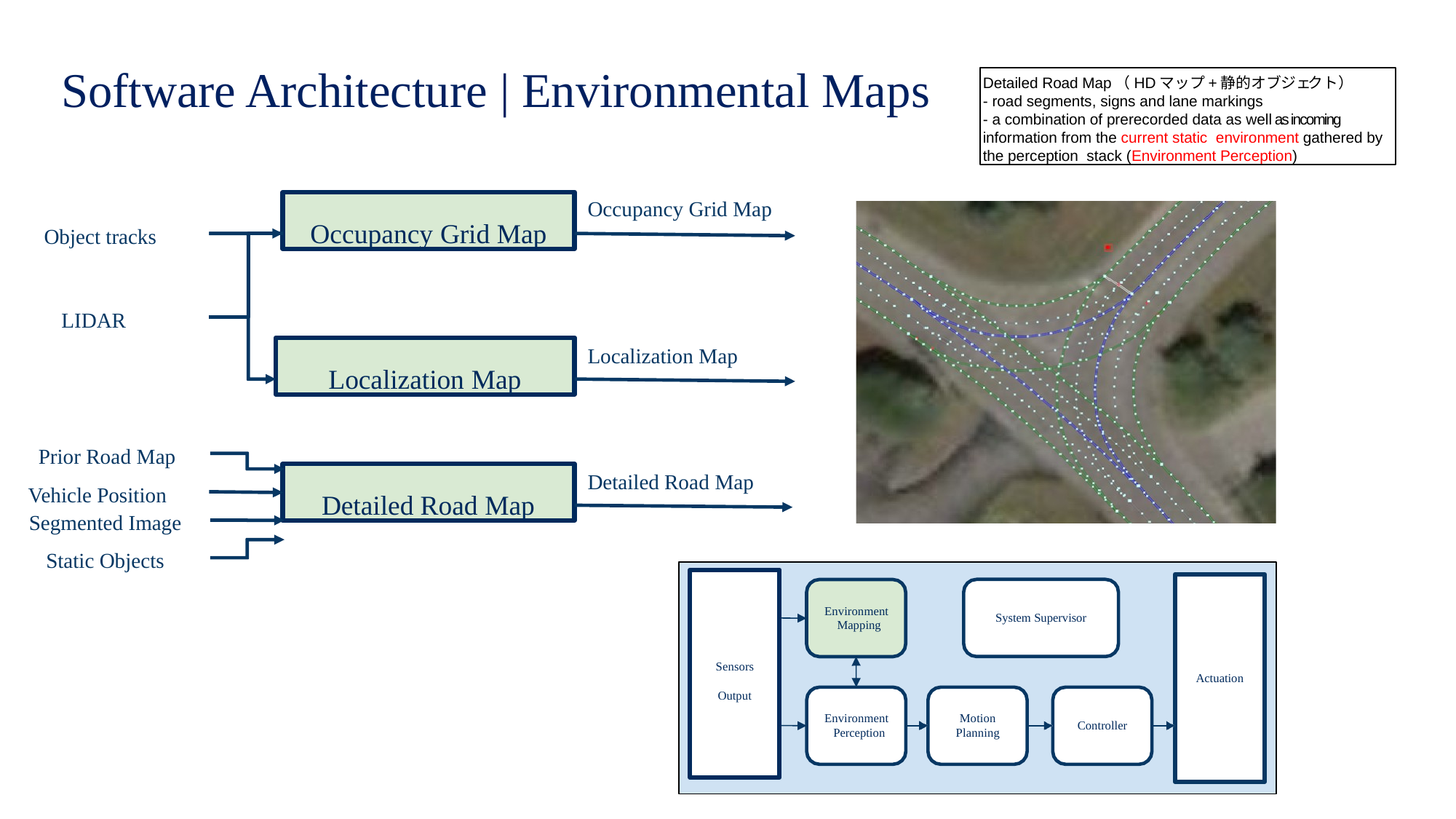

# Software Architecture | Environmental Maps
Detailed Road Map（HDマップ+静的オブジェ クト）
- road segments, signs and lane markings
- a combination of prerecorded data as well as incoming information from the current static  environment gathered by the perception  stack (Environment Perception)
Occupancy Grid Map
Occupancy Grid Map

Object tracks

LIDAR
Localization Map
Localization Map

Prior Road Map
Vehicle Position  Segmented Image
Static Objects

Detailed Road Map
Detailed Road Map

Environment  Mapping
System Supervisor
Sensors  Output
Actuation
Environment  Perception
Motion  Planning
Controller